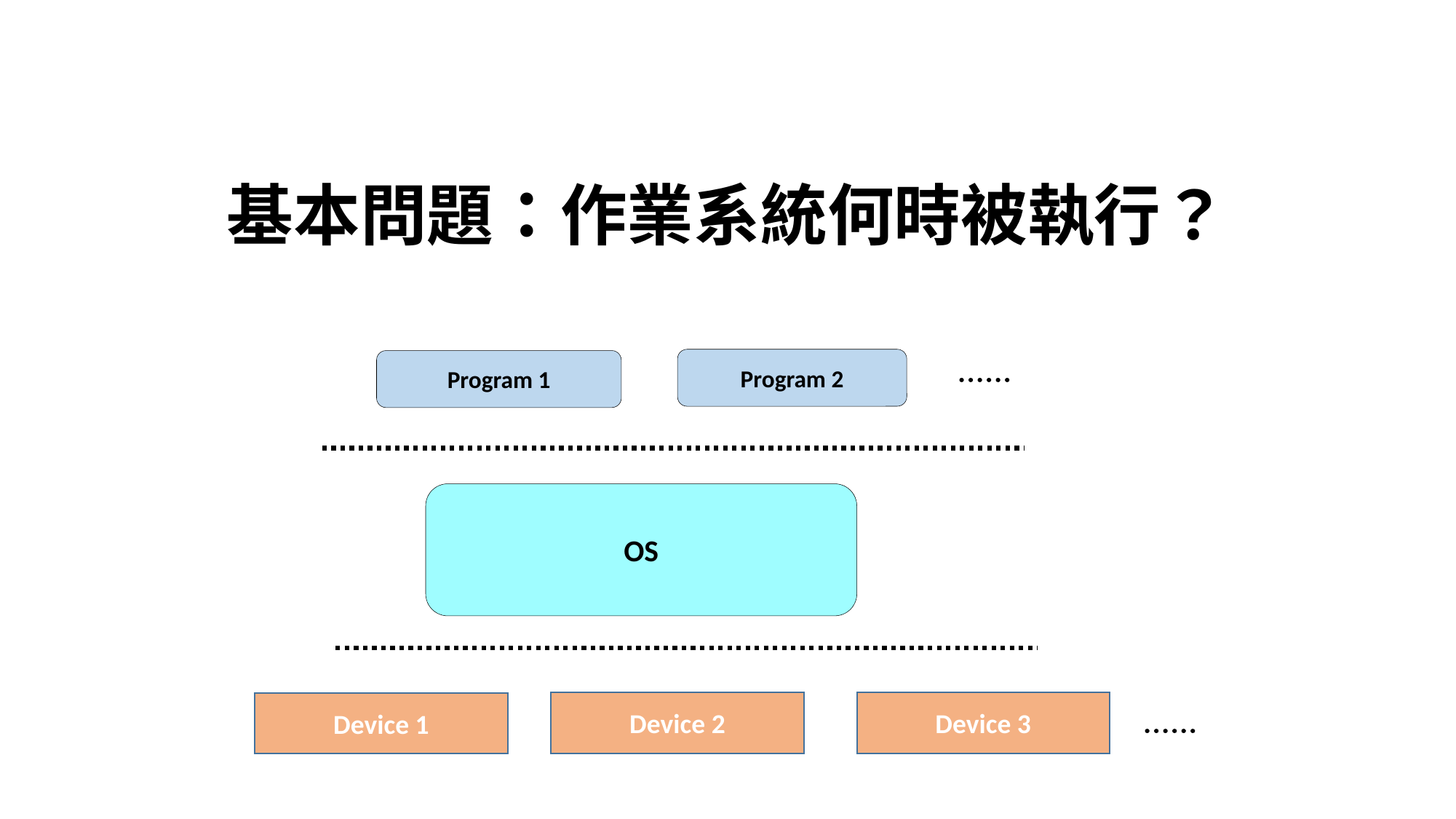

# 基本問題：作業系統何時被執行？
Program 2
Program 1
OS
Device 2
Device 3
Device 1